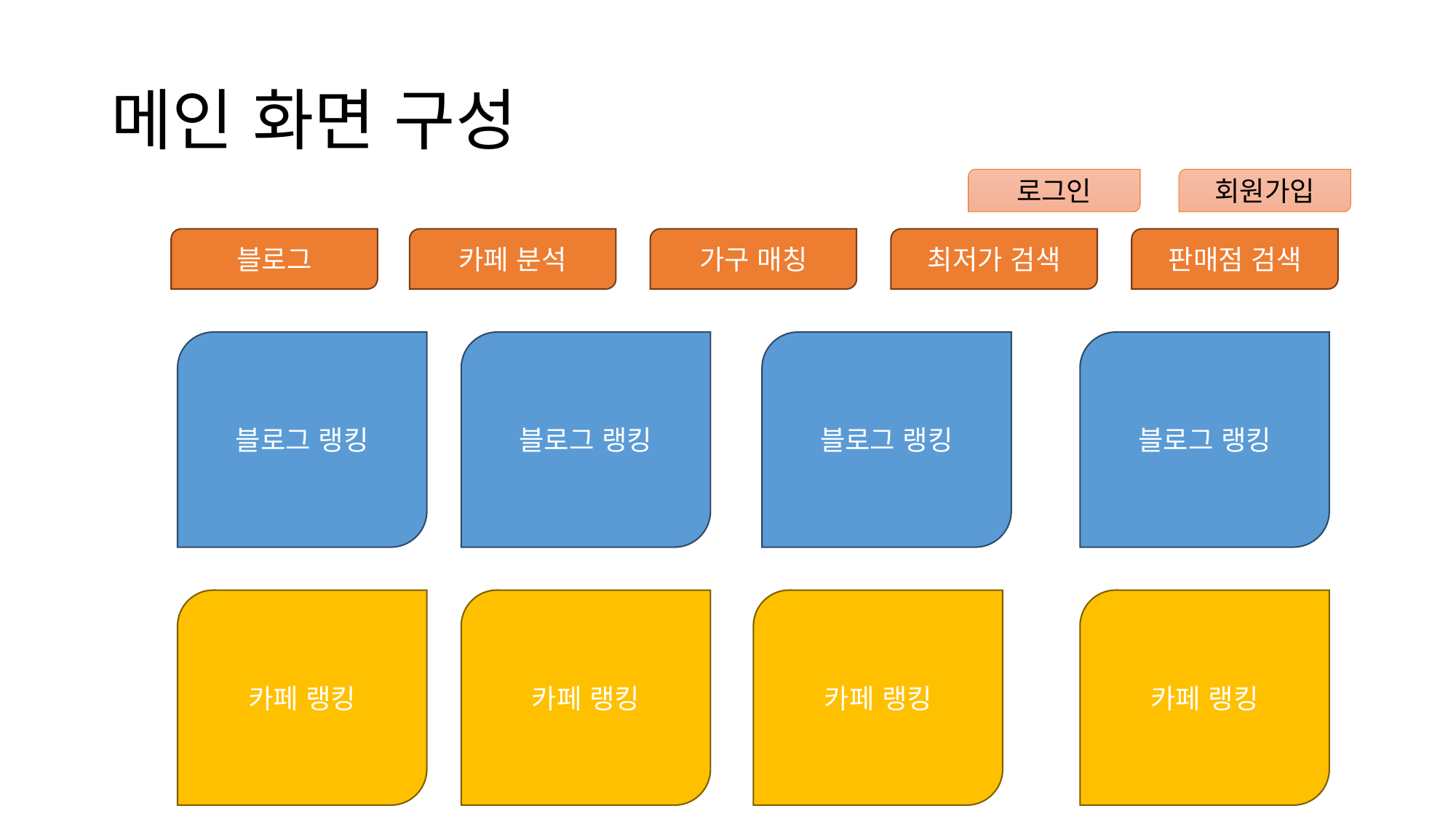

# 메인 화면 구성
로그인
회원가입
판매점 검색
최저가 검색
블로그
카페 분석
가구 매칭
블로그 랭킹
블로그 랭킹
블로그 랭킹
블로그 랭킹
카페 랭킹
카페 랭킹
카페 랭킹
카페 랭킹